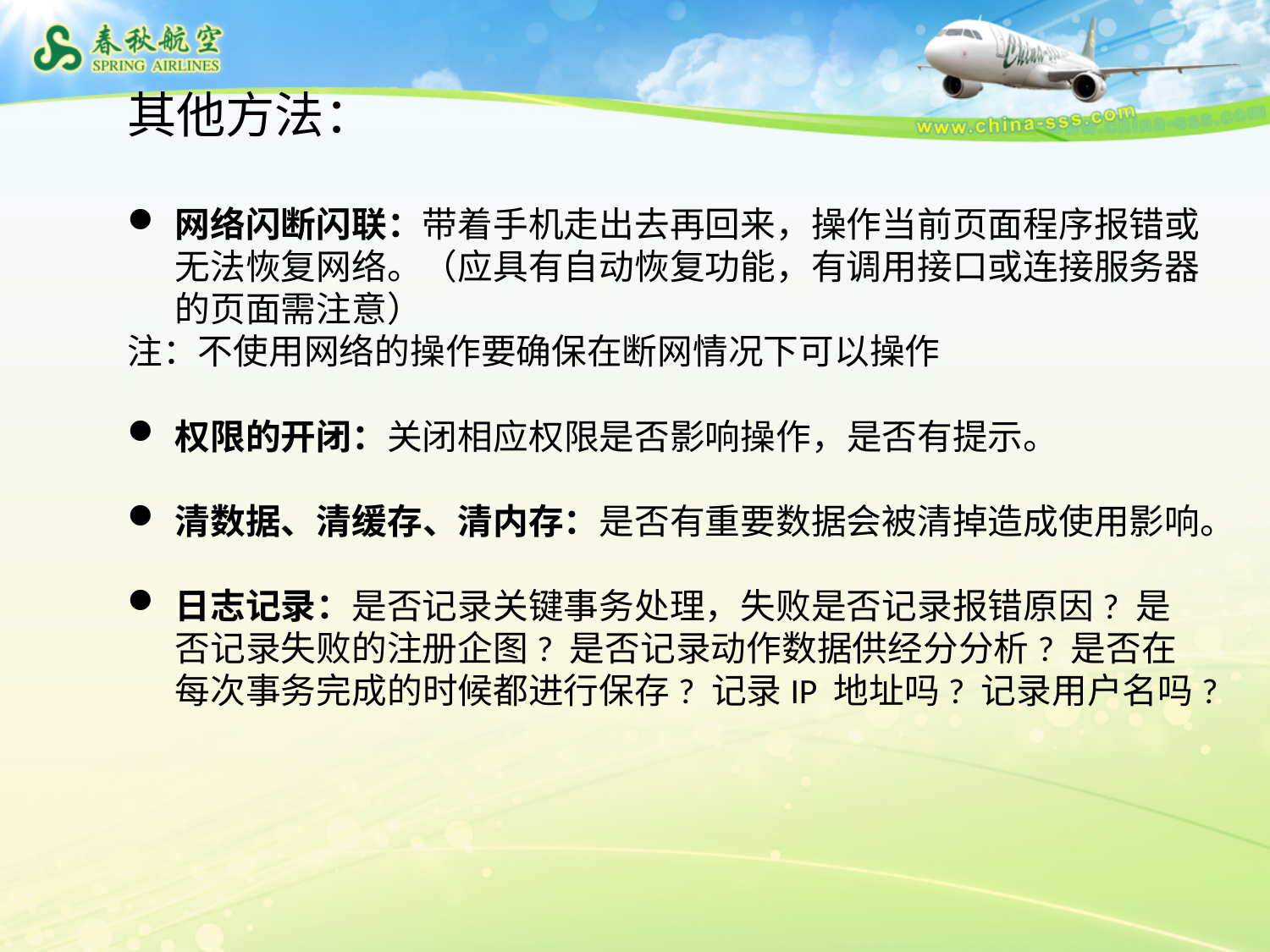

其他方法：

网络闪断闪联：带着手机走出去再回来，操作当前页面程序报错或无法恢复网络。（应具有自动恢复功能，有调用接口或连接服务器的页面需注意）
注：不使用网络的操作要确保在断网情况下可以操作

权限的开闭：关闭相应权限是否影响操作，是否有提示。

清数据、清缓存、清内存：是否有重要数据会被清掉造成使用影响。

日志记录：是否记录关键事务处理，失败是否记录报错原因? 是否记录失败的注册企图? 是否记录动作数据供经分分析? 是否在每次事务完成的时候都进行保存? 记录IP 地址吗? 记录用户名吗?